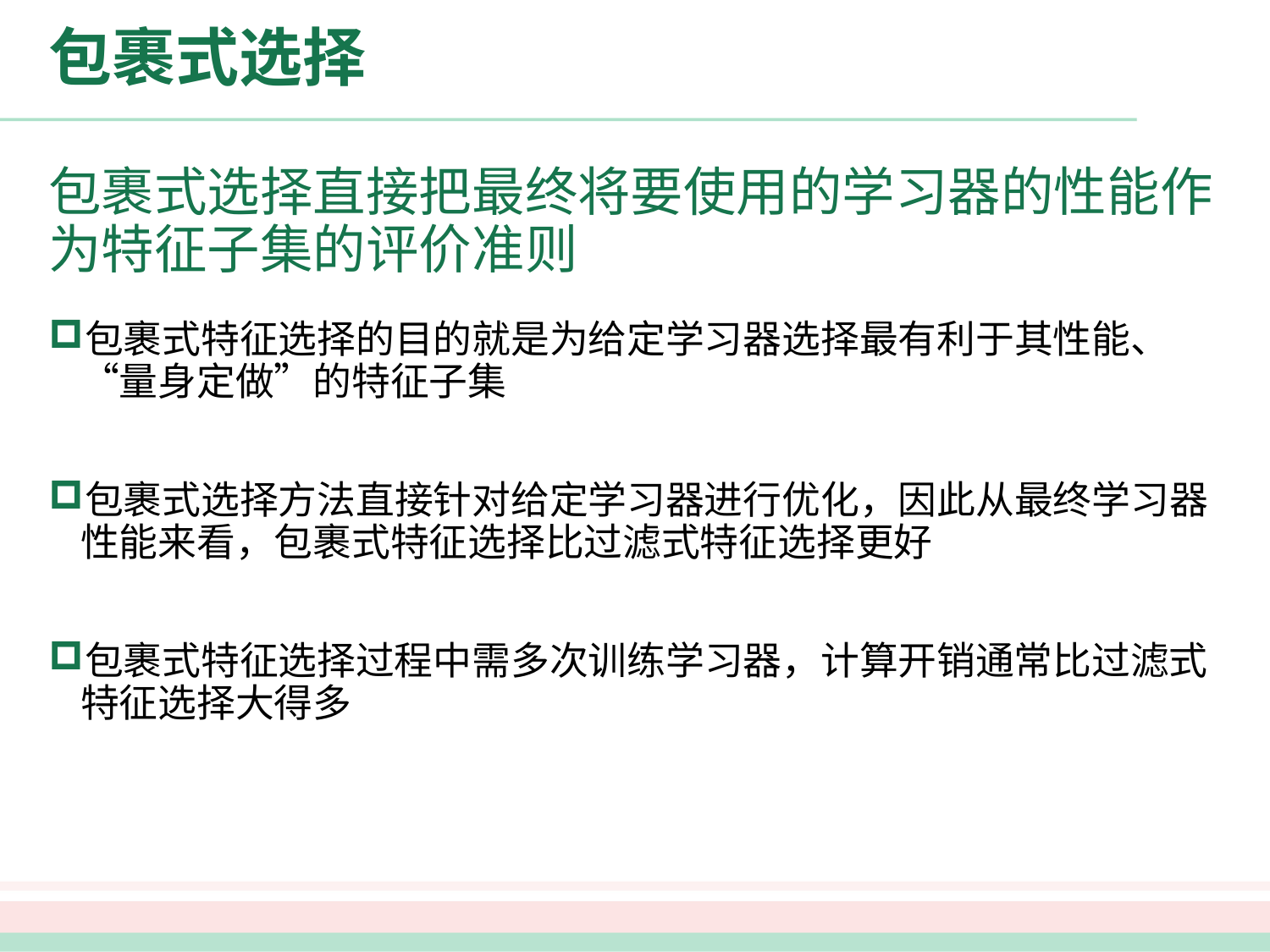

# 包裹式选择
包裹式选择直接把最终将要使用的学习器的性能作为特征子集的评价准则
包裹式特征选择的目的就是为给定学习器选择最有利于其性能、“量身定做”的特征子集

包裹式选择方法直接针对给定学习器进行优化，因此从最终学习器性能来看，包裹式特征选择比过滤式特征选择更好

包裹式特征选择过程中需多次训练学习器，计算开销通常比过滤式特征选择大得多